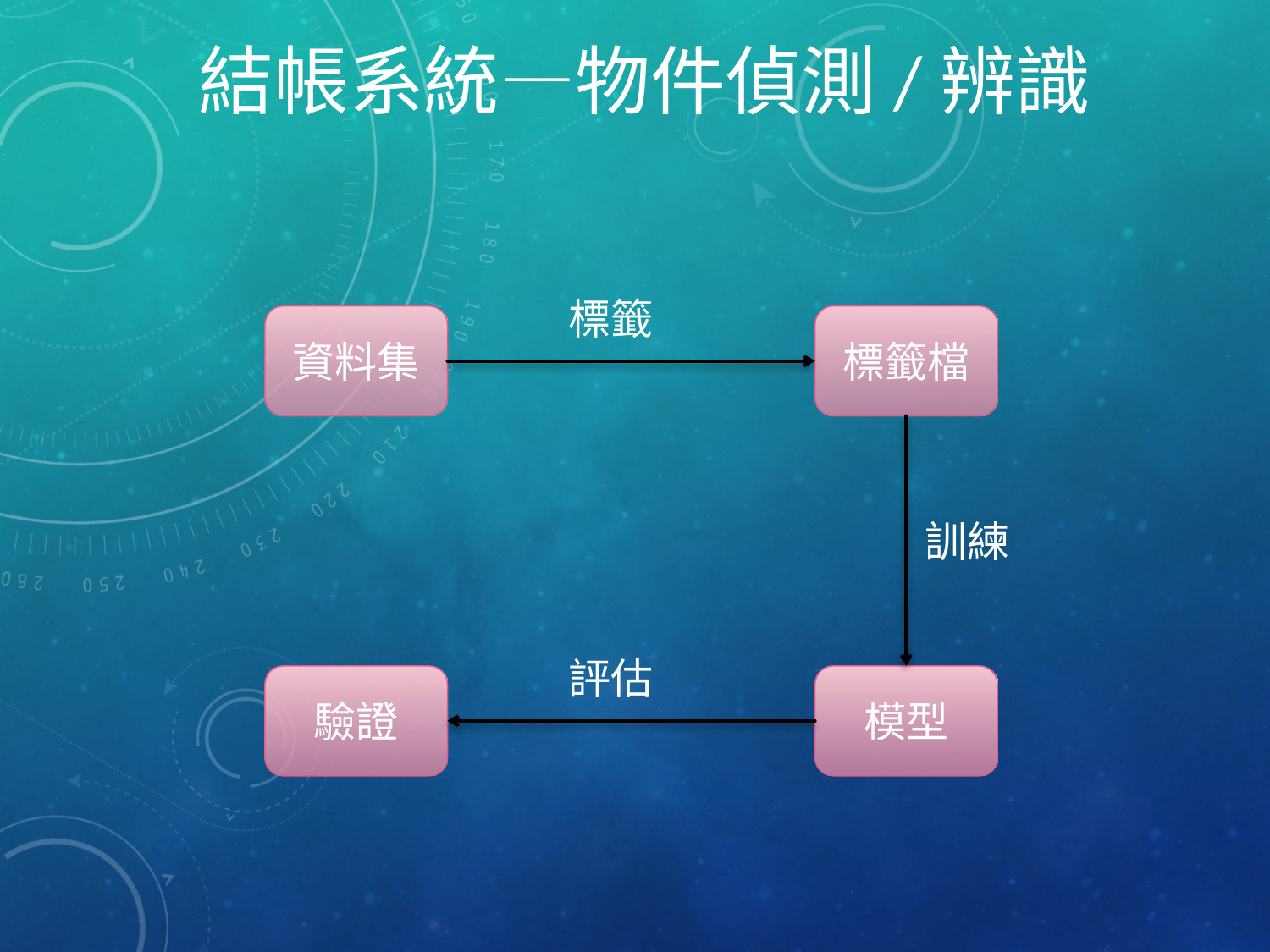

# 結帳系統—物件偵測/辨識
標籤

標籤檔
資料集
訓練
評估

驗證
模型